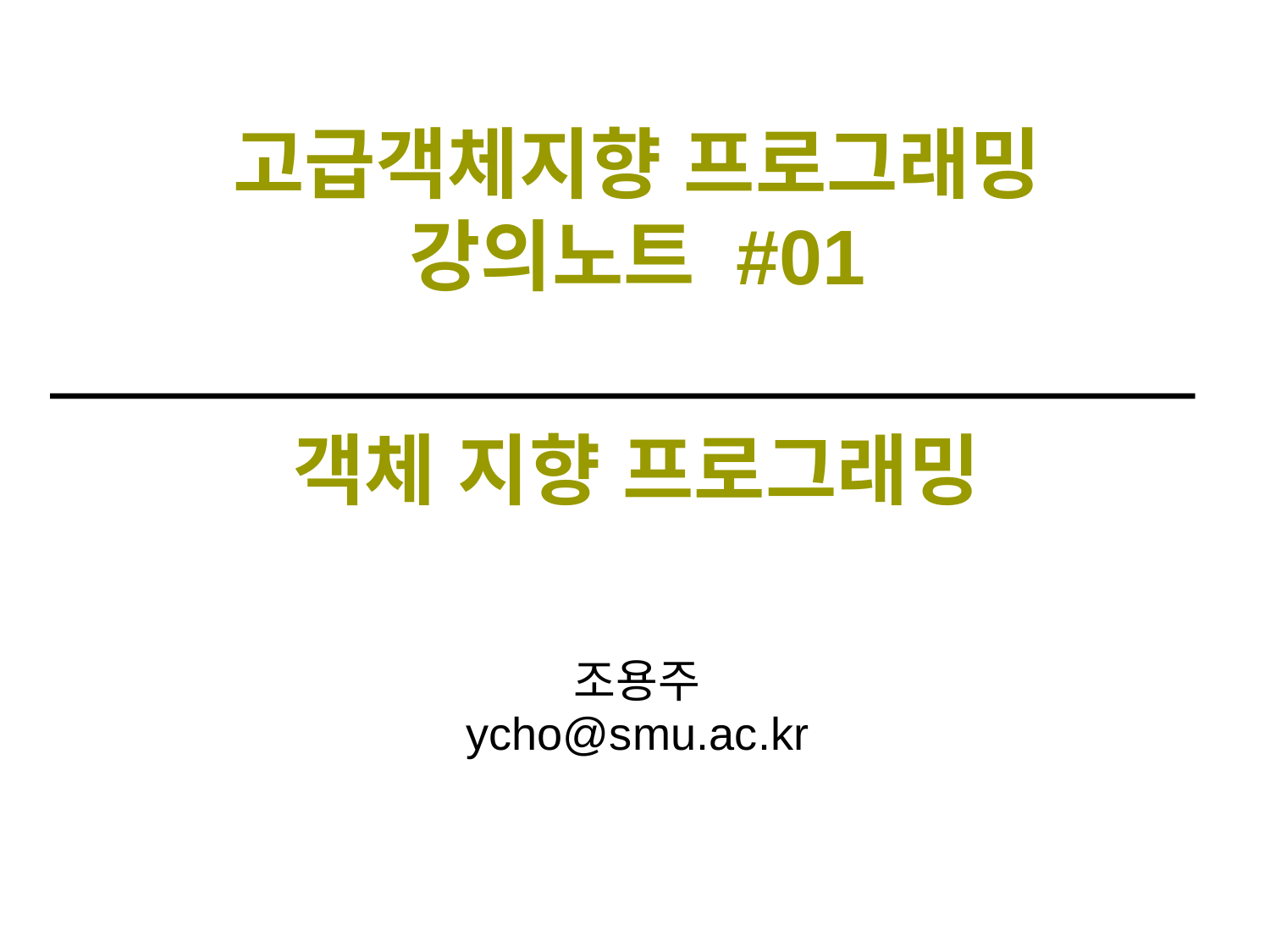

고급객체지향 프로그래밍
강의노트 #01

객체 지향 프로그래밍
조용주
ycho@smu.ac.kr